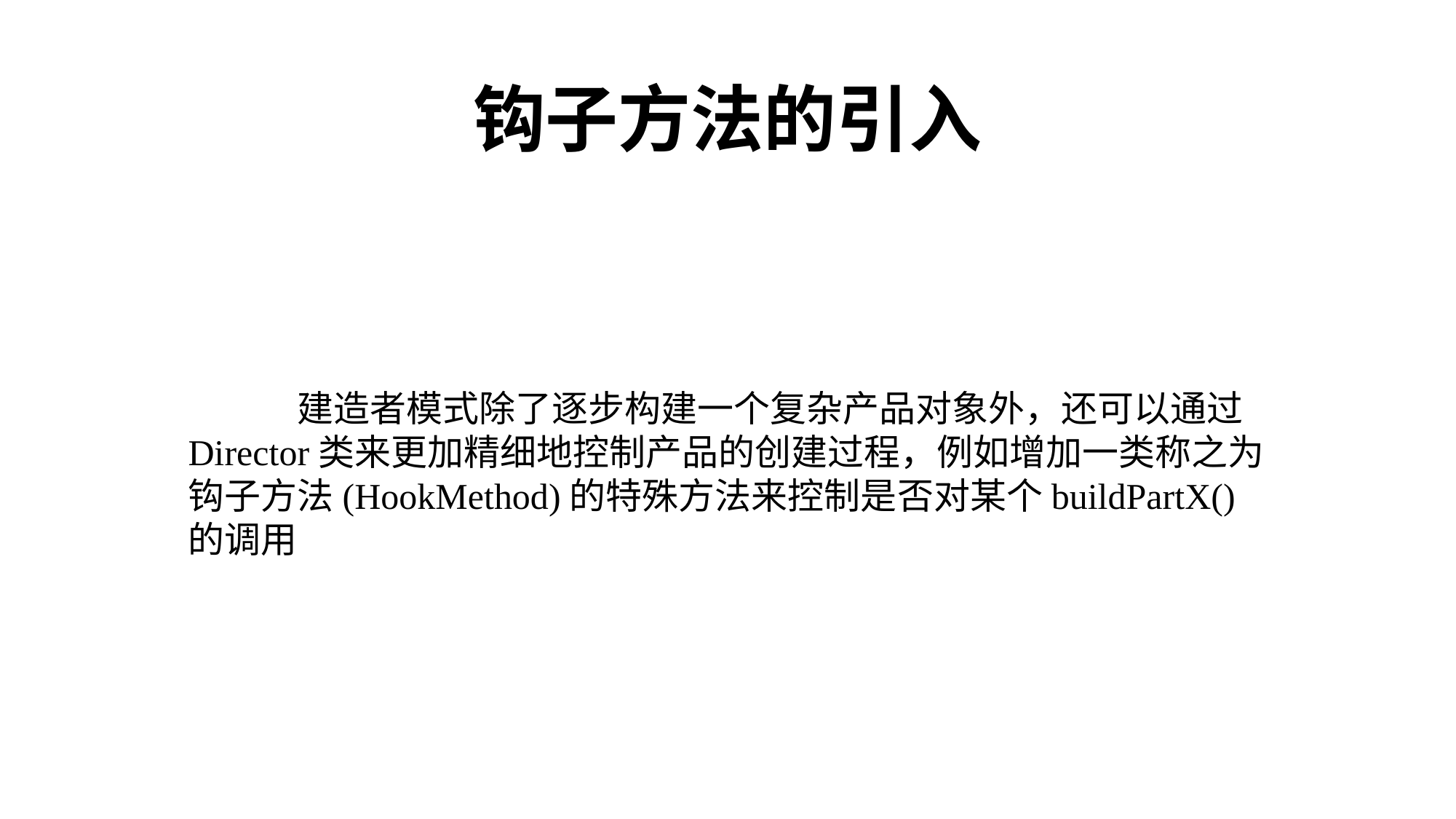

# 钩子方法的引入
	建造者模式除了逐步构建一个复杂产品对象外，还可以通过Director类来更加精细地控制产品的创建过程，例如增加一类称之为钩子方法(HookMethod)的特殊方法来控制是否对某个buildPartX()的调用